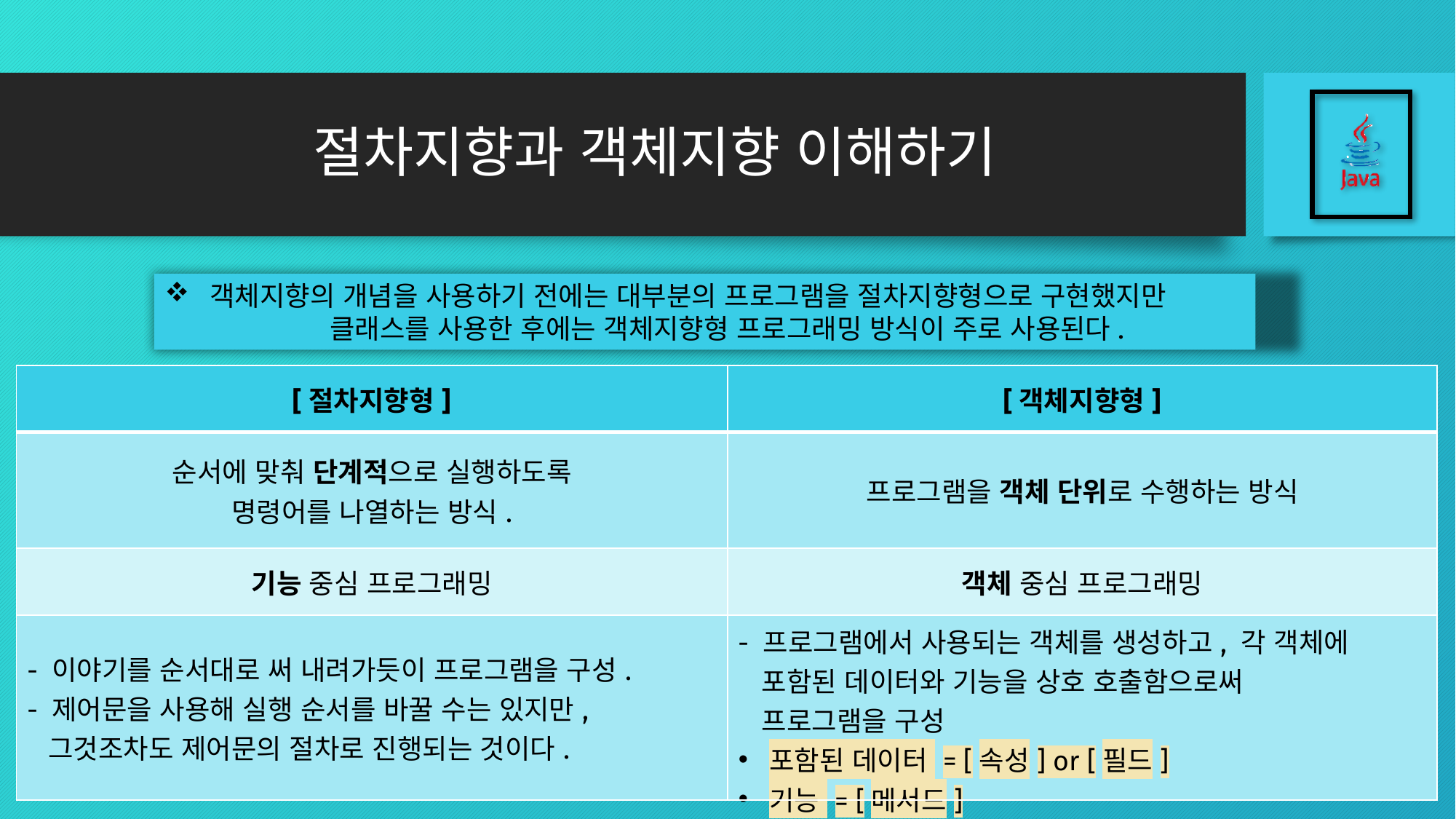

# 절차지향과 객체지향 이해하기
 객체지향의 개념을 사용하기 전에는 대부분의 프로그램을 절차지향형으로 구현했지만
     클래스를 사용한 후에는 객체지향형 프로그래밍 방식이 주로 사용된다.
| [절차지향형] | [객체지향형] |
| --- | --- |
| 순서에 맞춰 단계적으로 실행하도록 명령어를 나열하는 방식. | 프로그램을 객체 단위로 수행하는 방식 |
| 기능 중심 프로그래밍 | 객체 중심 프로그래밍 |
| - 이야기를 순서대로 써 내려가듯이 프로그램을 구성. - 제어문을 사용해 실행 순서를 바꿀 수는 있지만, 그것조차도 제어문의 절차로 진행되는 것이다. | - 프로그램에서 사용되는 객체를 생성하고, 각 객체에 포함된 데이터와 기능을 상호 호출함으로써 프로그램을 구성 포함된 데이터 = [속성] or [필드] 기능 = [메서드] |